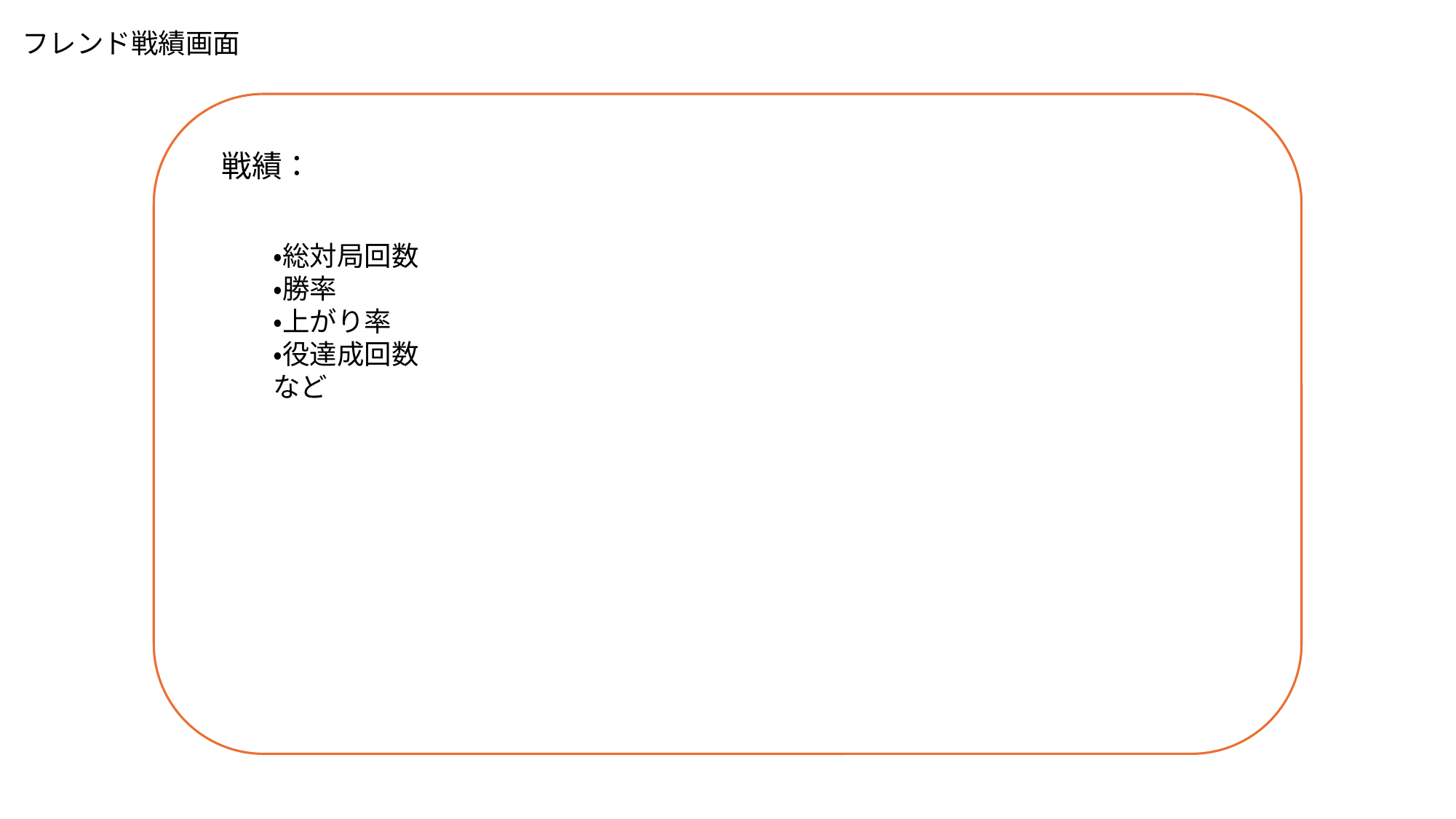

フレンド戦績画面

戦績：
・総対局回数
・勝率
・上がり率
・役達成回数
など